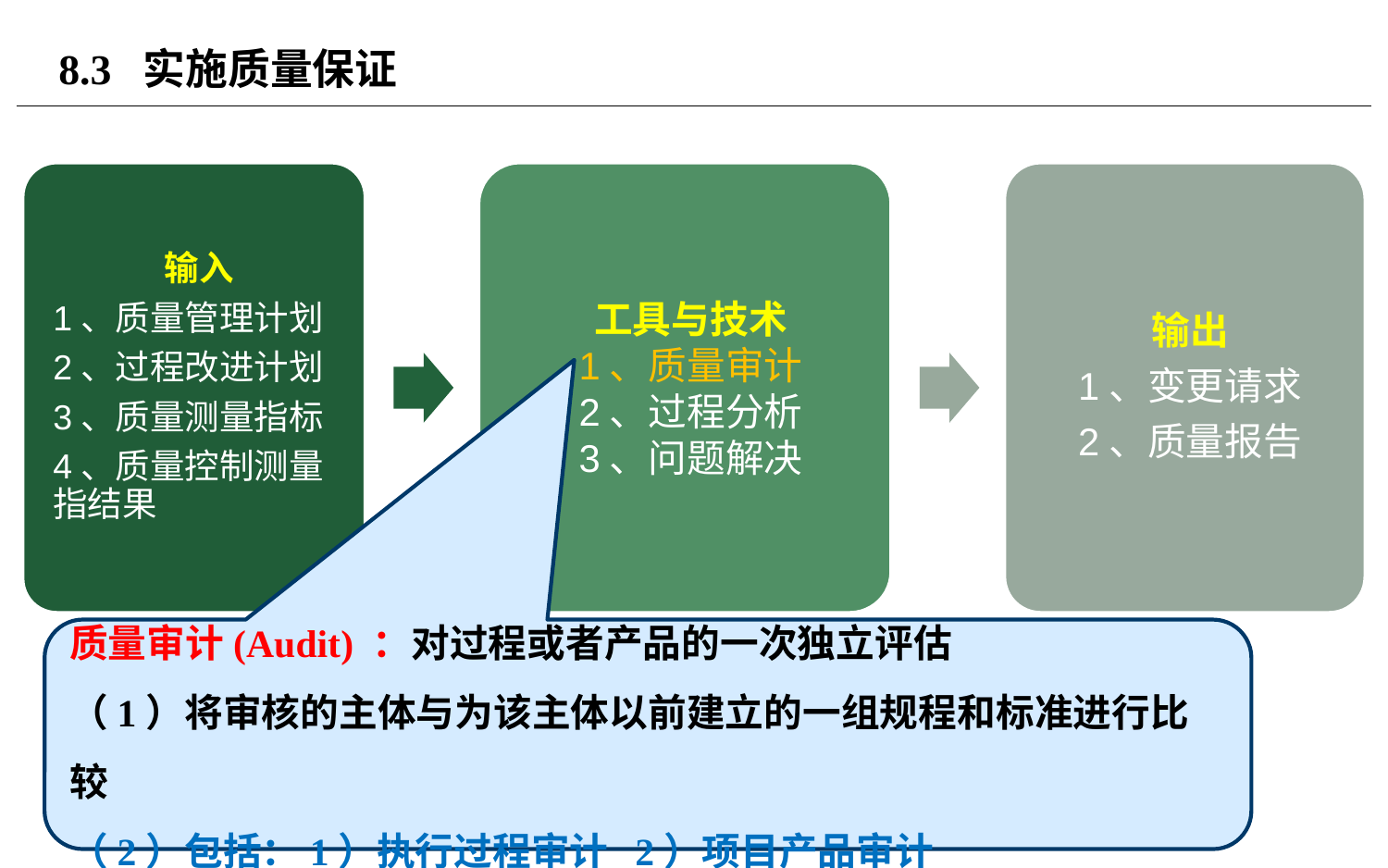

# 8.3  实施质量保证
输入
1、质量管理计划
2、过程改进计划
3、质量测量指标
4、质量控制测量指结果

工具与技术
1、质量审计
2、过程分析
3、问题解决

输出
1、变更请求
2、质量报告

质量审计(Audit) ：对过程或者产品的一次独立评估
（1）将审核的主体与为该主体以前建立的一组规程和标准进行比较
（2）包括：1）执行过程审计  2）项目产品审计